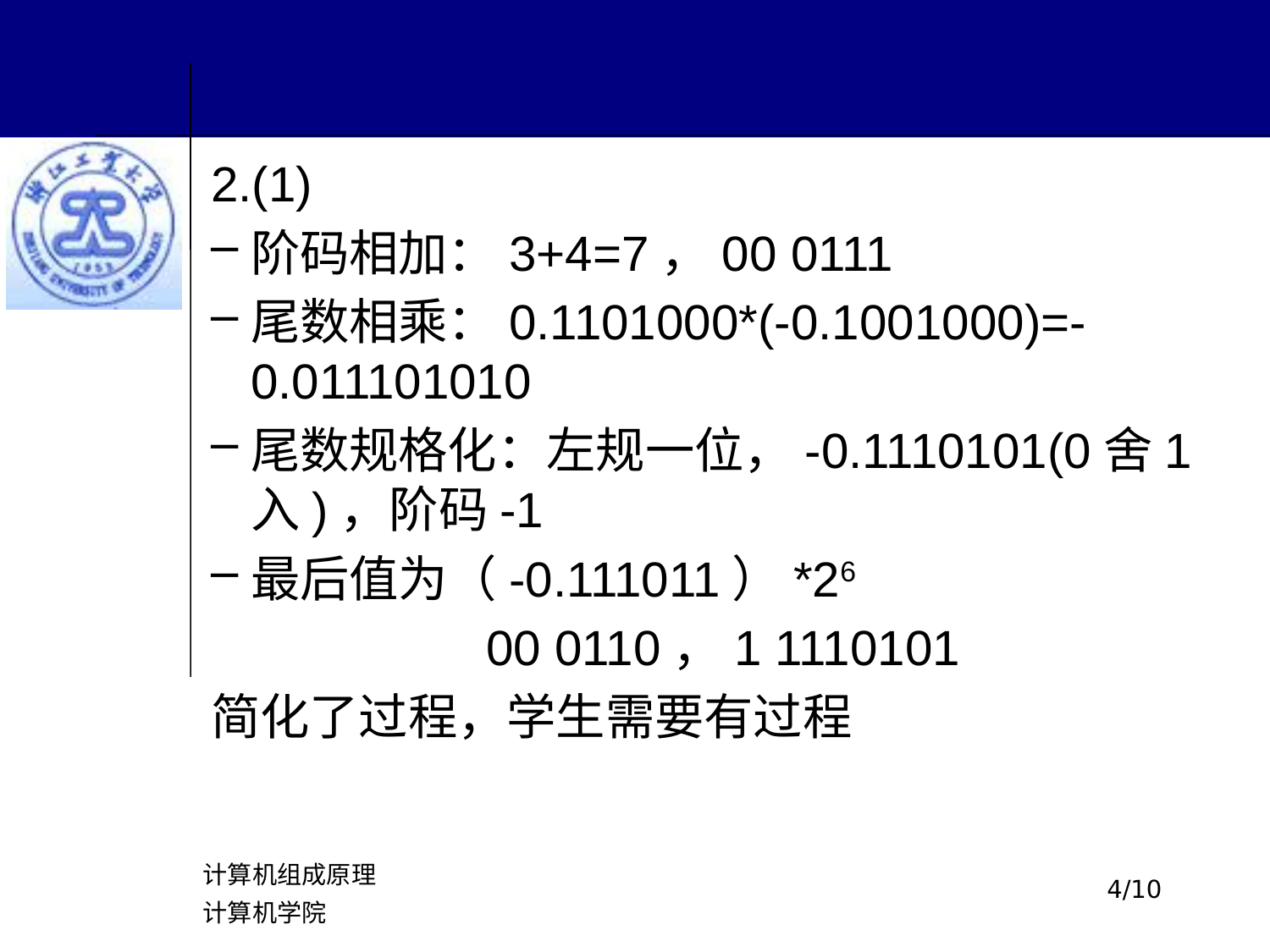

# 2.(1)
阶码相加：3+4=7，00 0111
尾数相乘：0.1101000*(-0.1001000)=-0.011101010
尾数规格化：左规一位，-0.1110101(0舍1入)，阶码-1
最后值为（-0.111011）*26
                    00 0110，1 1110101
简化了过程，学生需要有过程

计算机组成原理
计算机学院

4/10